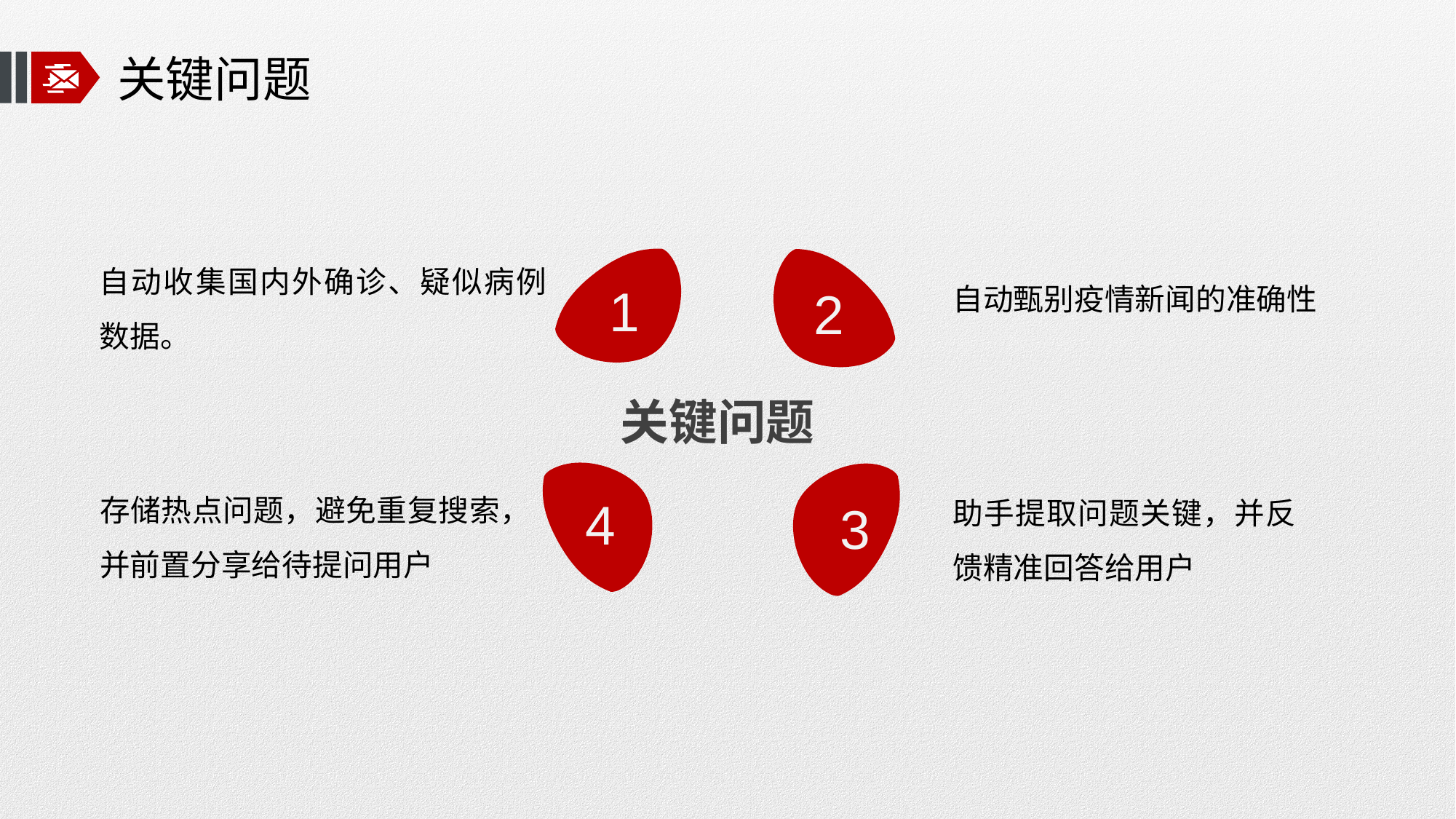

# 关键问题

自动收集国内外确诊、疑似病例数据。

1

2
自动甄别疫情新闻的准确性
关键问题

3

4
存储热点问题，避免重复搜索，并前置分享给待提问用户
助手提取问题关键，并反馈精准回答给用户